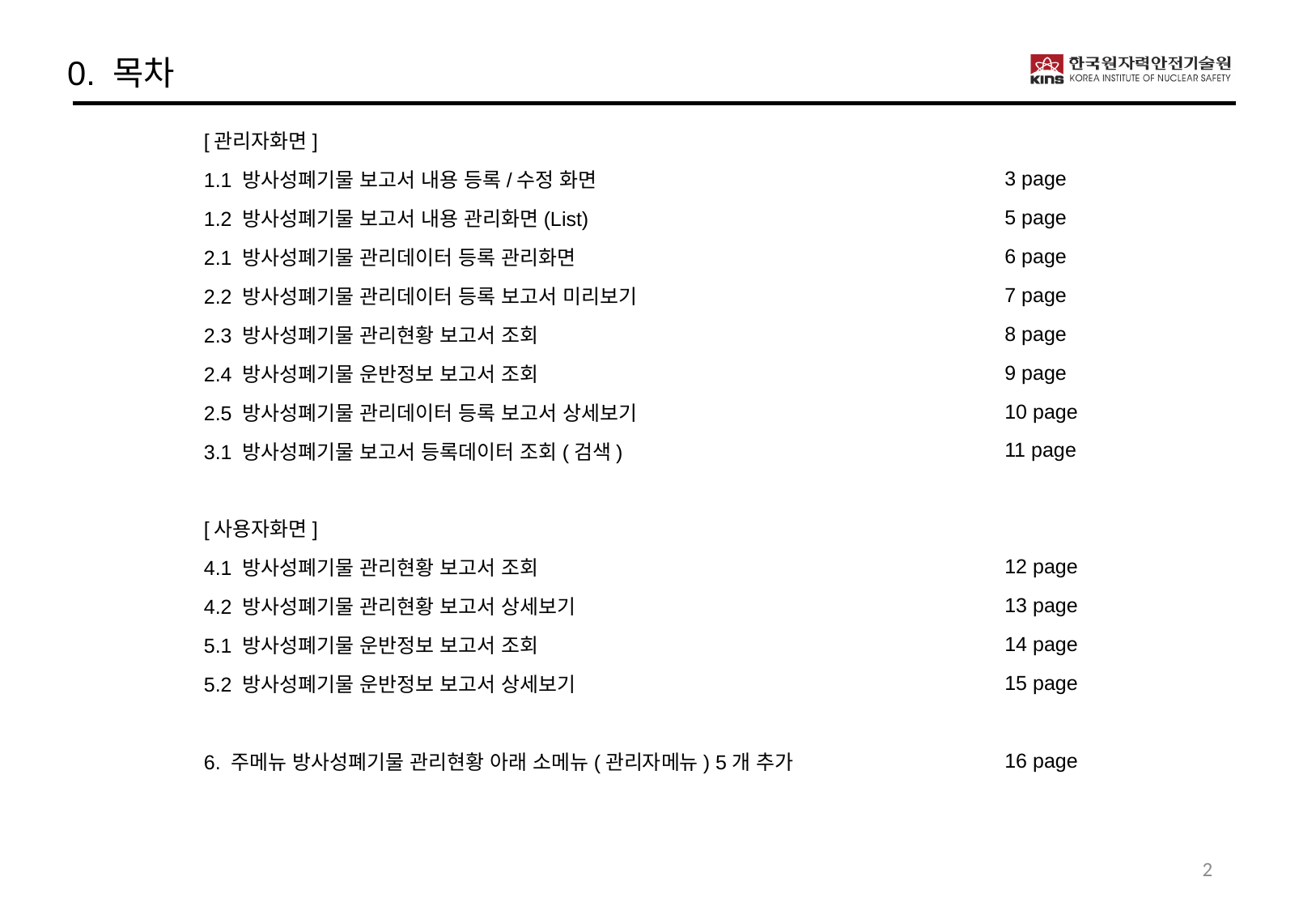

0. 목차
[관리자화면]
1.1 방사성폐기물 보고서 내용 등록/수정 화면
1.2 방사성폐기물 보고서 내용 관리화면(List)
2.1 방사성폐기물 관리데이터 등록 관리화면
2.2 방사성폐기물 관리데이터 등록 보고서 미리보기
2.3 방사성폐기물 관리현황 보고서 조회
2.4 방사성폐기물 운반정보 보고서 조회
2.5 방사성폐기물 관리데이터 등록 보고서 상세보기
3.1 방사성폐기물 보고서 등록데이터 조회(검색)

[사용자화면]
4.1 방사성폐기물 관리현황 보고서 조회
4.2 방사성폐기물 관리현황 보고서 상세보기
5.1 방사성폐기물 운반정보 보고서 조회
5.2 방사성폐기물 운반정보 보고서 상세보기

6. 주메뉴 방사성폐기물 관리현황 아래 소메뉴(관리자메뉴) 5개 추가

3 page
5 page
6 page
7 page
8 page
9 page
10 page
11 page

12 page
13 page
14 page
15 page

16 page
2